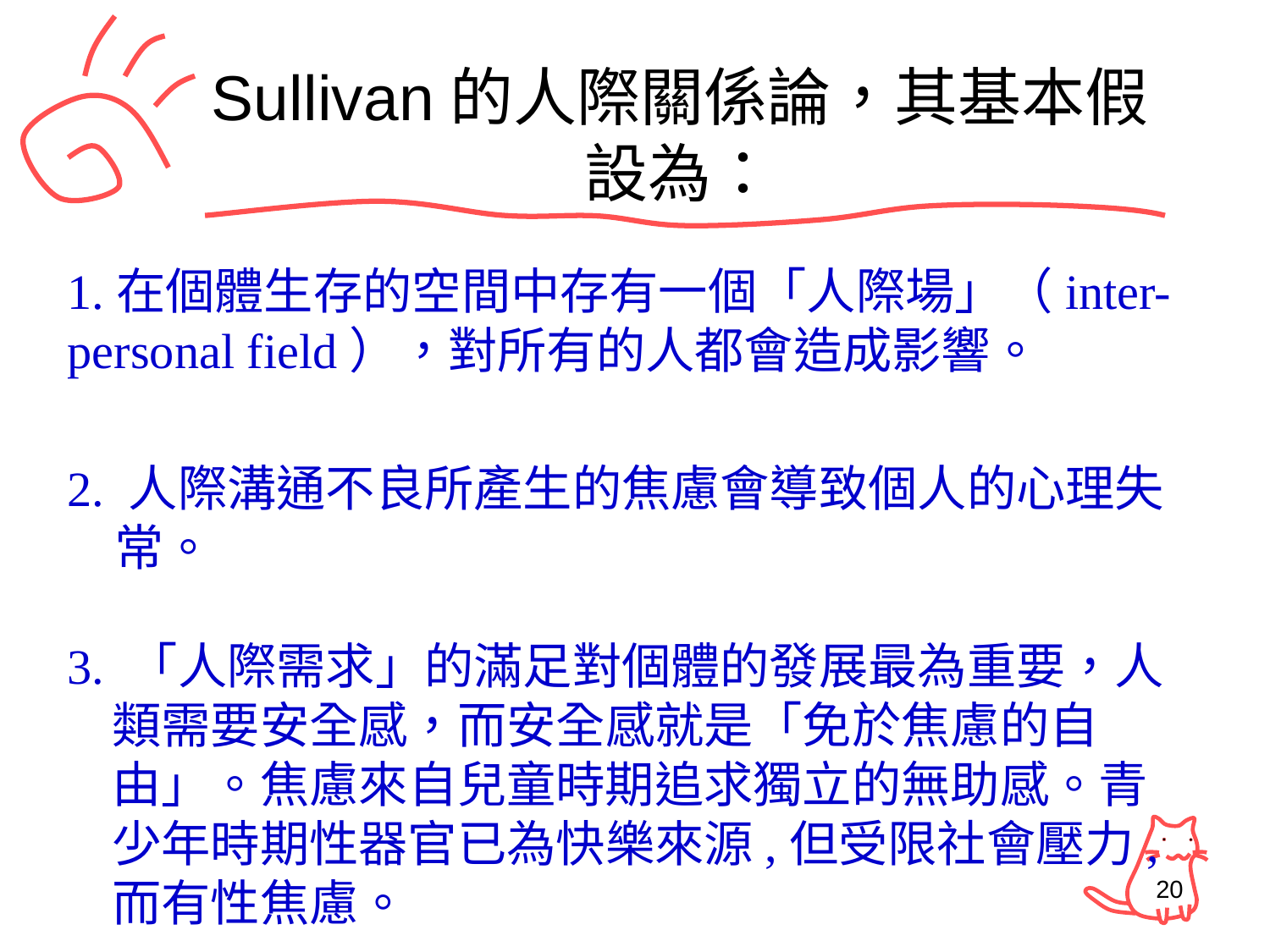

# Sullivan的人際關係論，其基本假設為：
1.在個體生存的空間中存有一個「人際場」（inter-personal field），對所有的人都會造成影響。

2. 人際溝通不良所產生的焦慮會導致個人的心理失常。

3. 「人際需求」的滿足對個體的發展最為重要，人
   類需要安全感，而安全感就是「免於焦慮的自
   由」。焦慮來自兒童時期追求獨立的無助感。青
   少年時期性器官已為快樂來源,但受限社會壓力,
   而有性焦慮。

20